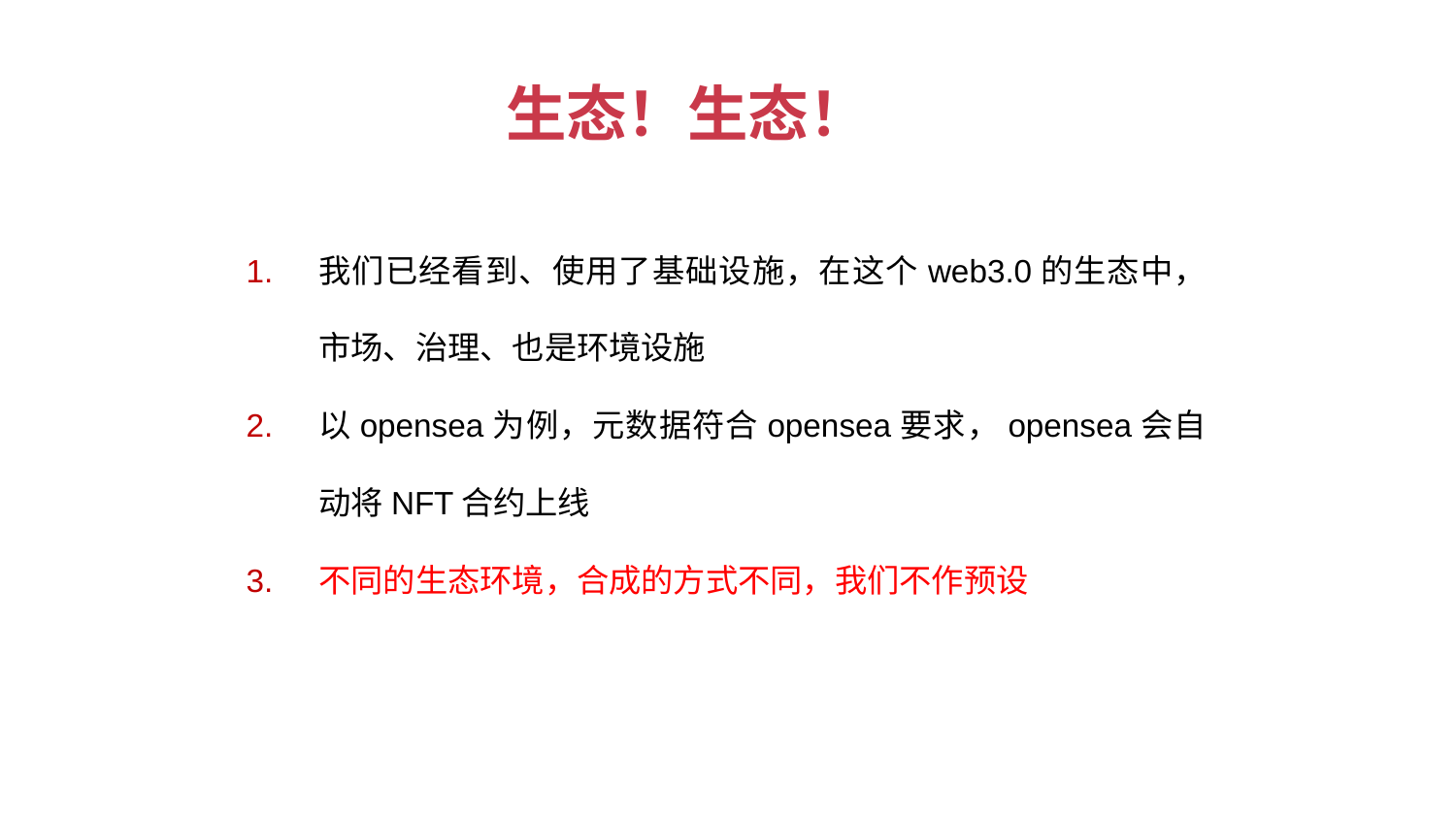

生态！生态！
我们已经看到、使用了基础设施，在这个web3.0的生态中，市场、治理、也是环境设施
以opensea为例，元数据符合opensea要求，opensea会自动将NFT合约上线
不同的生态环境，合成的方式不同，我们不作预设